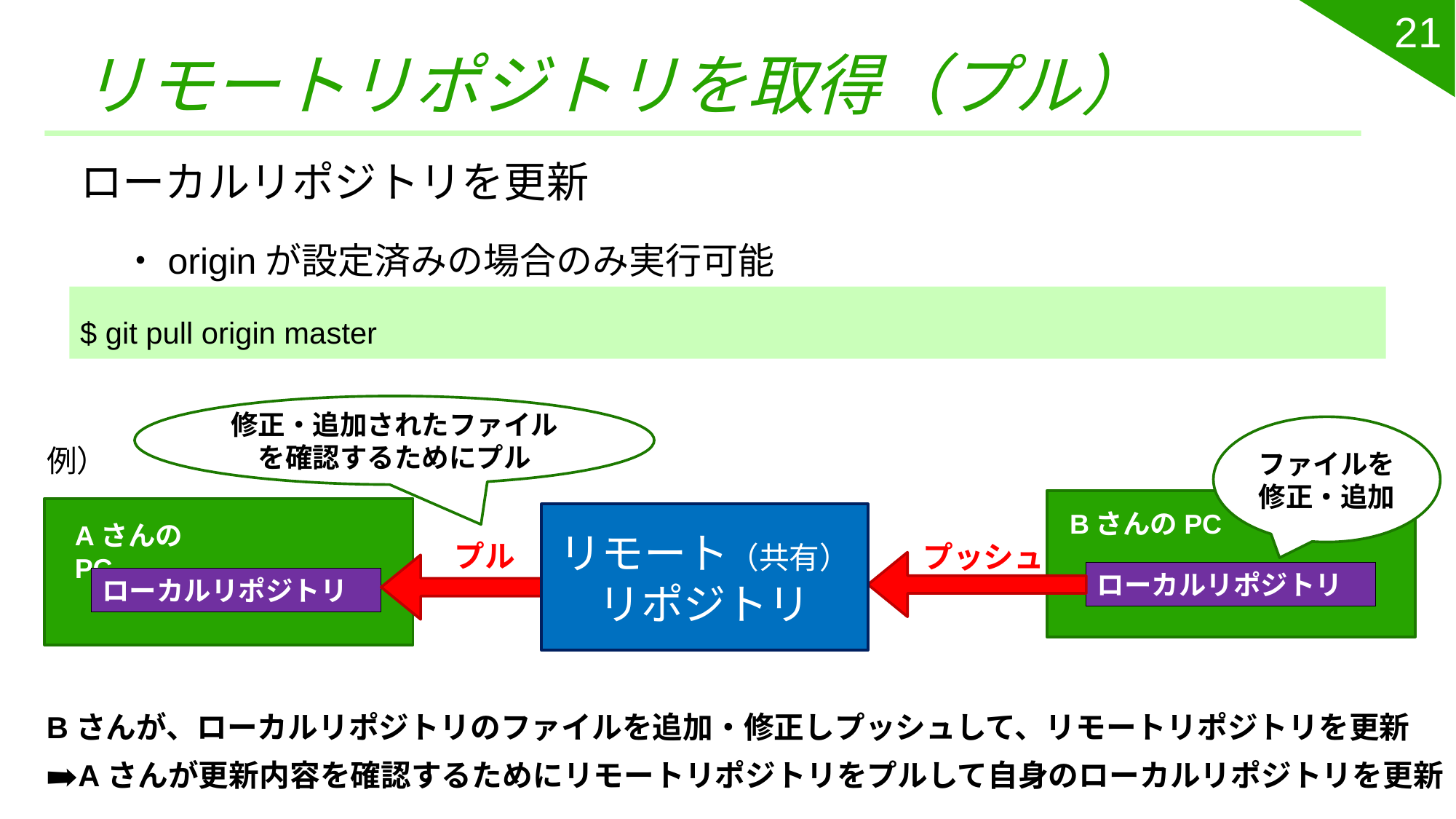

21
# リモートリポジトリを取得（プル）
ローカルリポジトリを更新
　・originが設定済みの場合のみ実行可能
$ git pull origin master
修正・追加されたファイルを確認するためにプル
ファイルを
修正・追加
例）

BさんのPC
リモート（共有）
リポジトリ
AさんのPC
プル
プッシュ

ローカルリポジトリ
ローカルリポジトリ
Bさんが、ローカルリポジトリのファイルを追加・修正しプッシュして、リモートリポジトリを更新
➡Aさんが更新内容を確認するためにリモートリポジトリをプルして自身のローカルリポジトリを更新